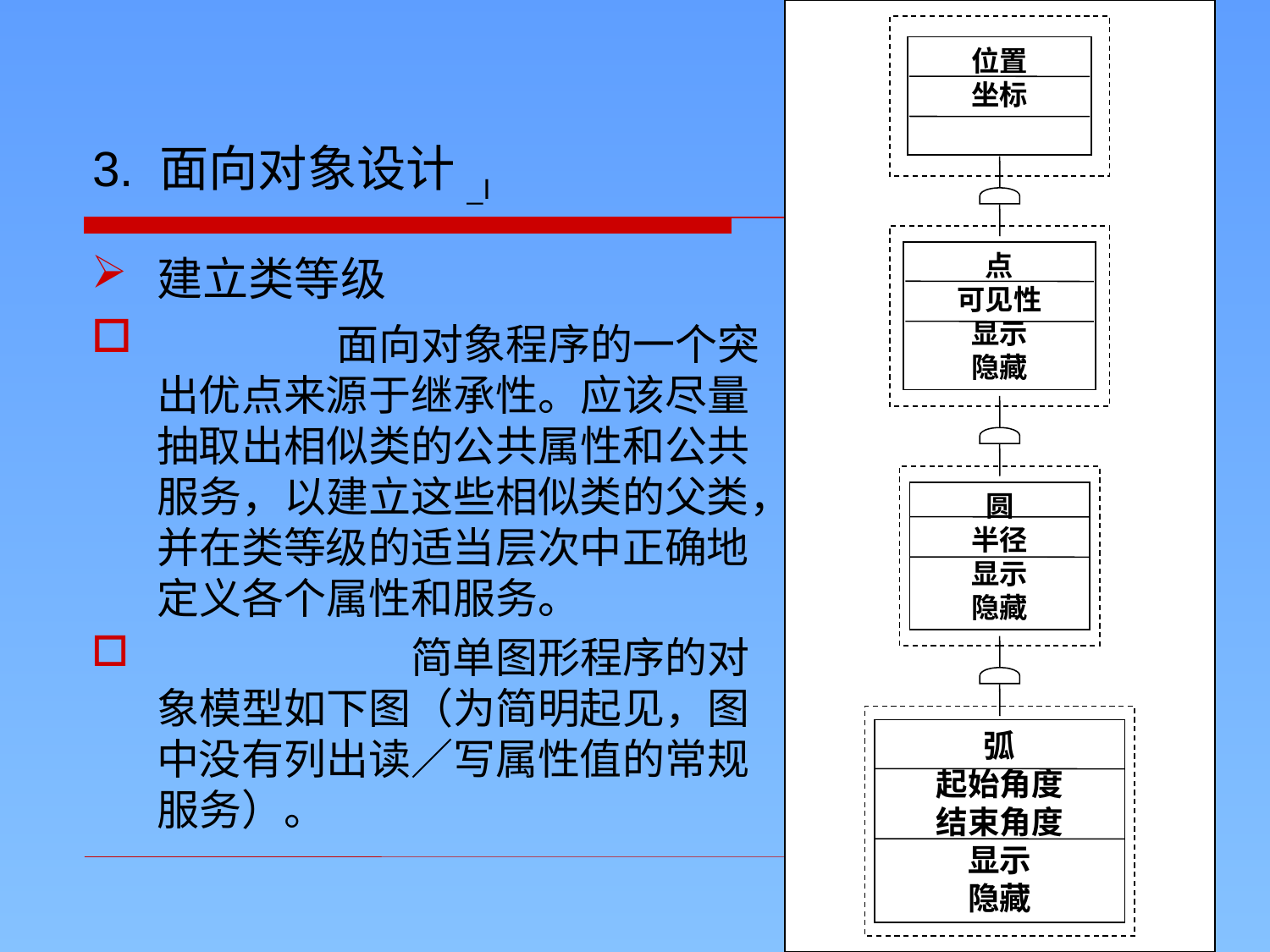

3. 面向对象设计_I

位置
坐标

点
可见性
显示
隐藏

圆
半径
显示
隐藏

弧
起始角度
结束角度
显示
隐藏

建立类等级
	    面向对象程序的一个突出优点来源于继承性。应该尽量抽取出相似类的公共属性和公共服务，以建立这些相似类的父类，并在类等级的适当层次中正确地定义各个属性和服务。
		简单图形程序的对象模型如下图（为简明起见，图中没有列出读／写属性值的常规服务）。